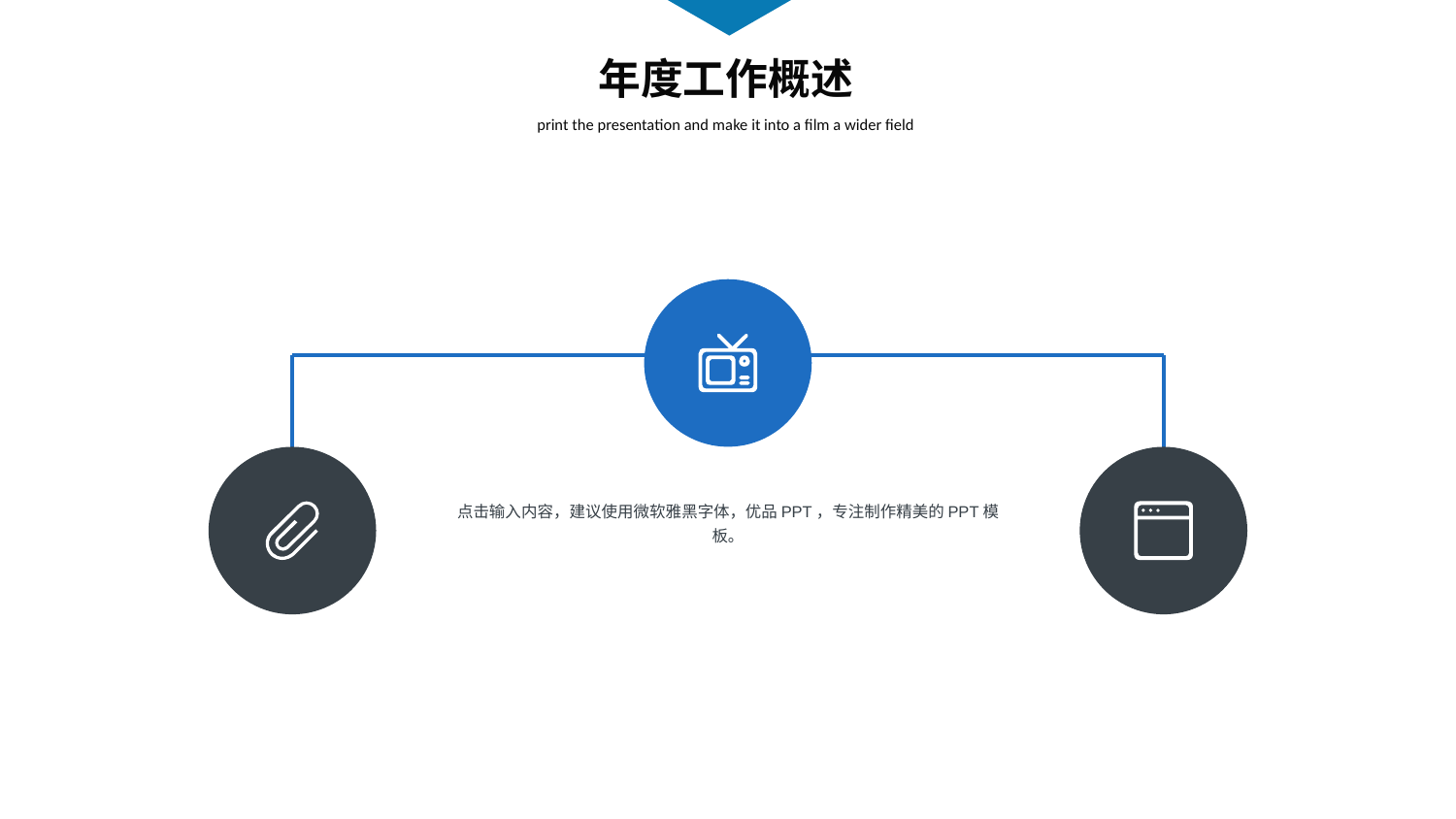

年度工作概述
print the presentation and make it into a film a wider field

点击输入内容，建议使用微软雅黑字体，优品PPT，专注制作精美的PPT模板。